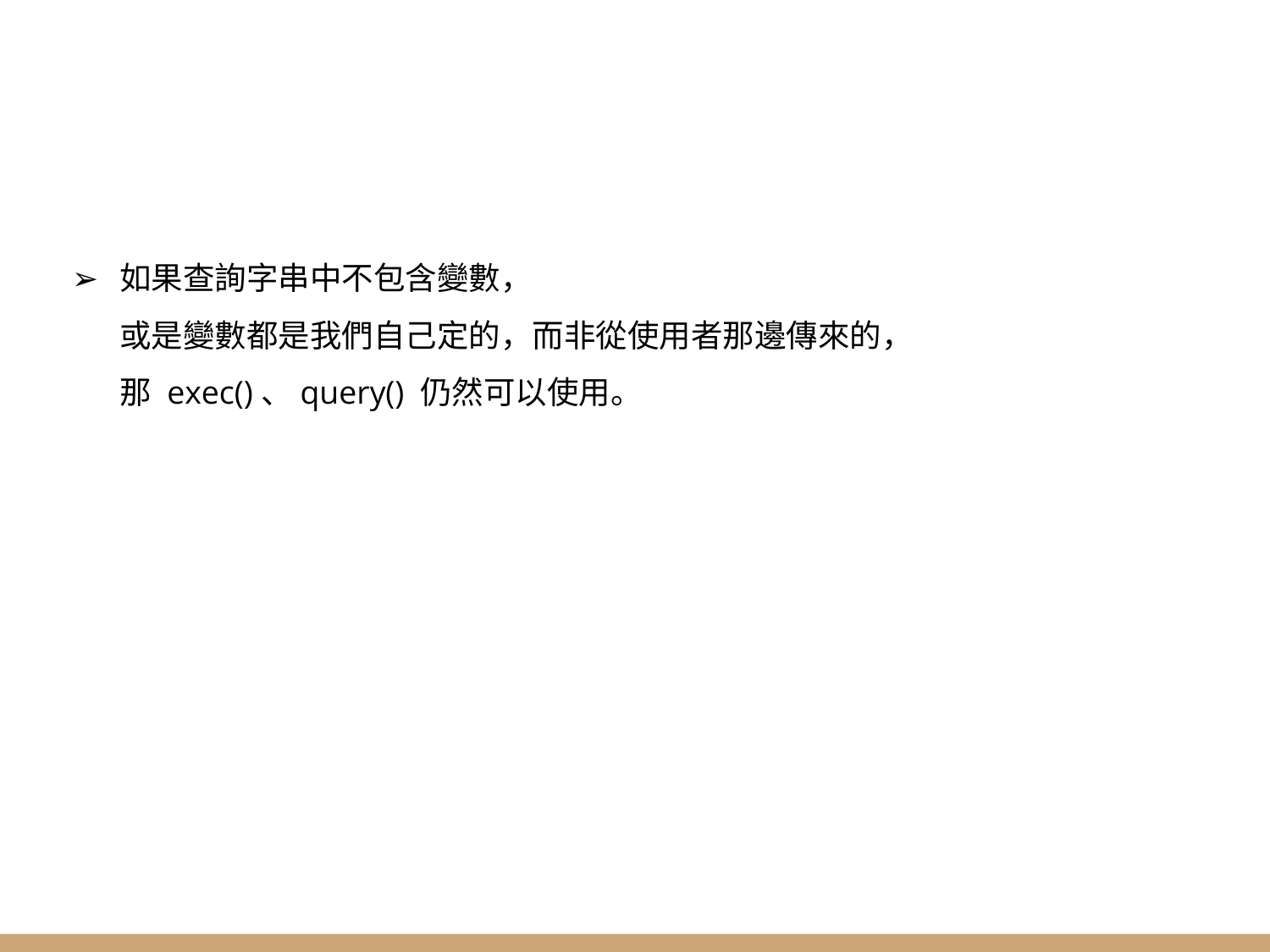

#
如果查詢字串中不包含變數，
或是變數都是我們自己定的，而非從使用者那邊傳來的，
那 exec()、query() 仍然可以使用。